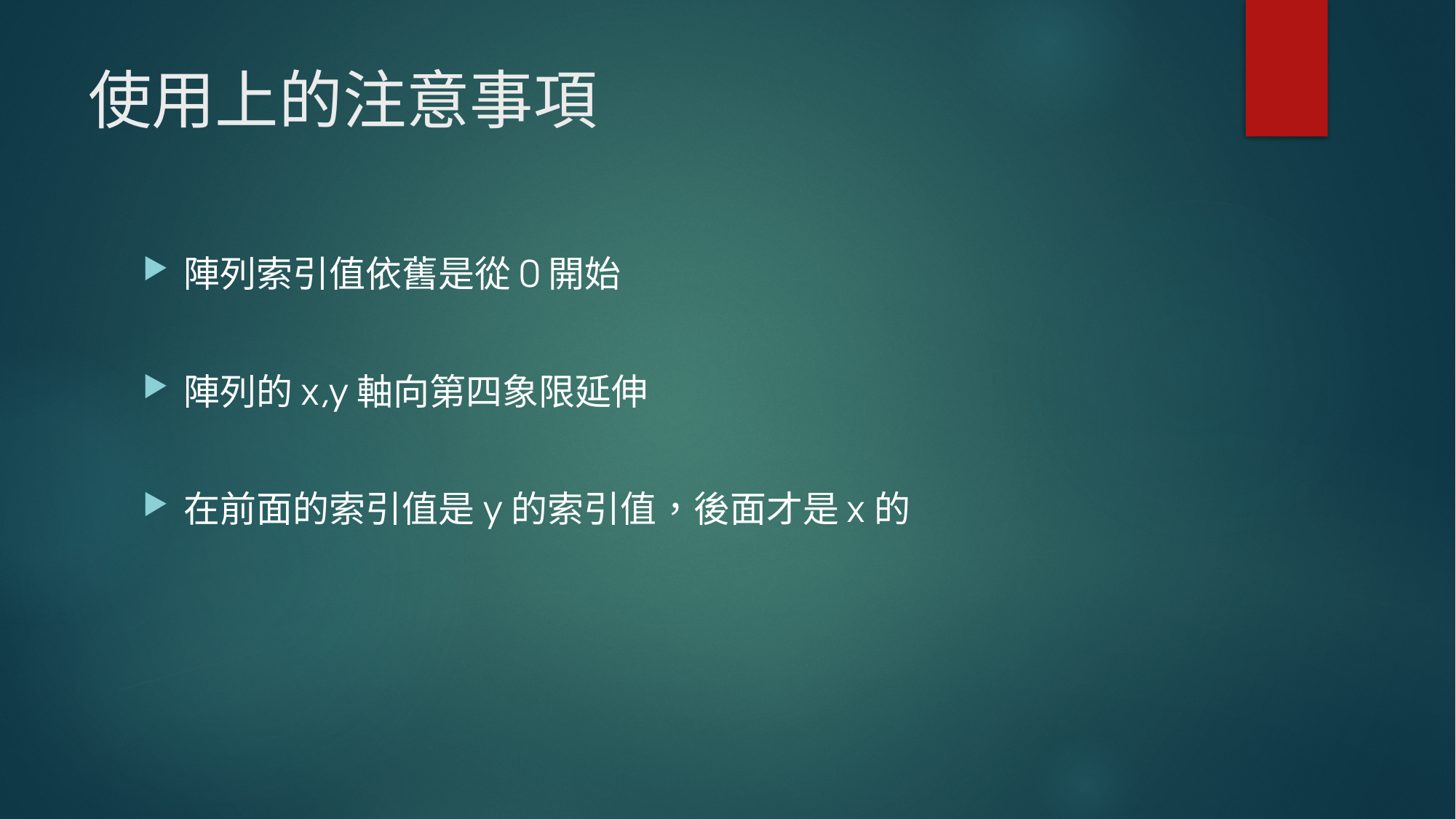

# 使用上的注意事項
陣列索引值依舊是從0開始

陣列的x,y軸向第四象限延伸

在前面的索引值是y的索引值，後面才是x的